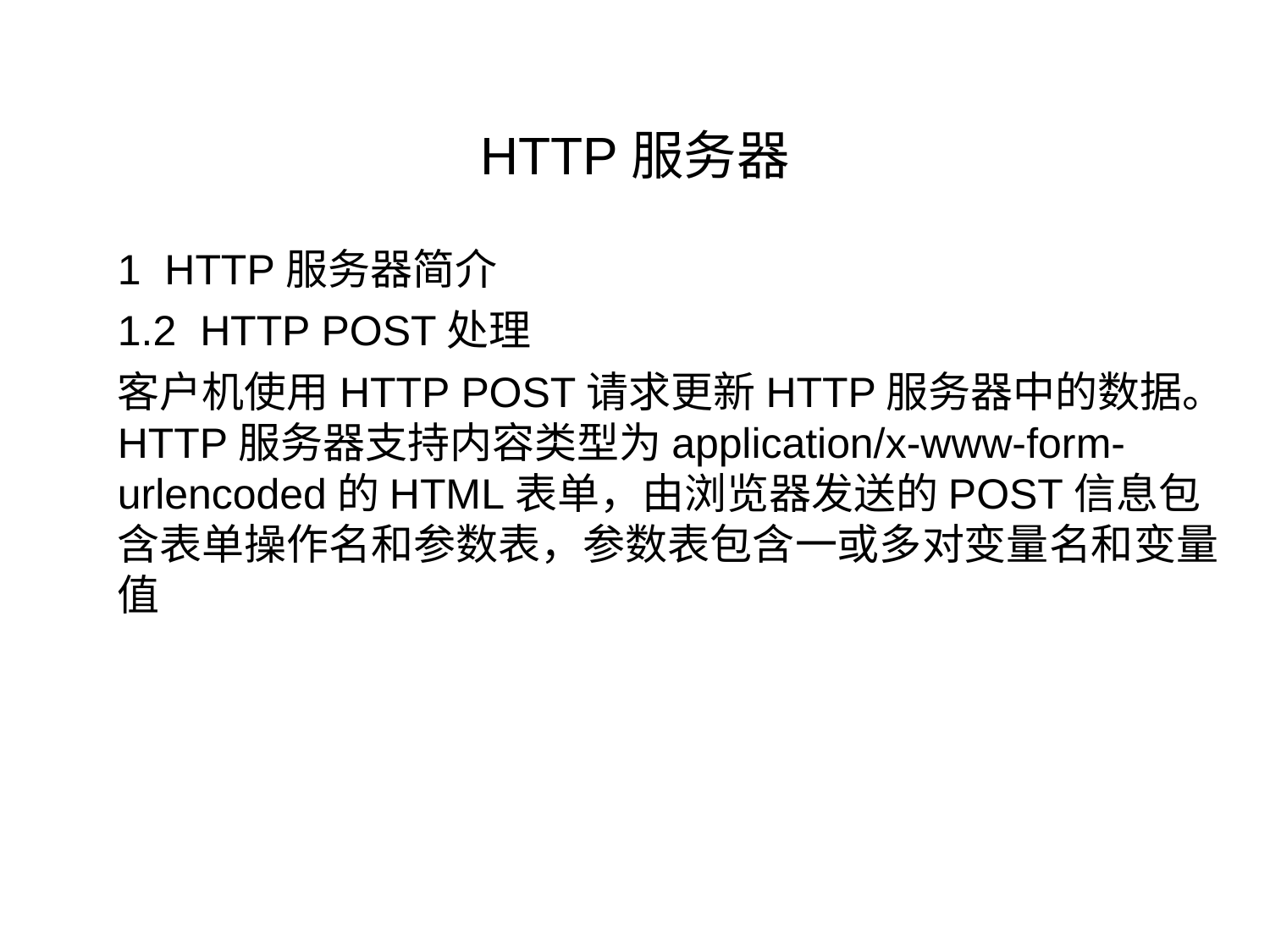

HTTP服务器
1  HTTP服务器简介
1.2  HTTP POST处理
客户机使用HTTP POST请求更新HTTP服务器中的数据。HTTP服务器支持内容类型为application/x-www-form-urlencoded的HTML表单，由浏览器发送的POST信息包含表单操作名和参数表，参数表包含一或多对变量名和变量值